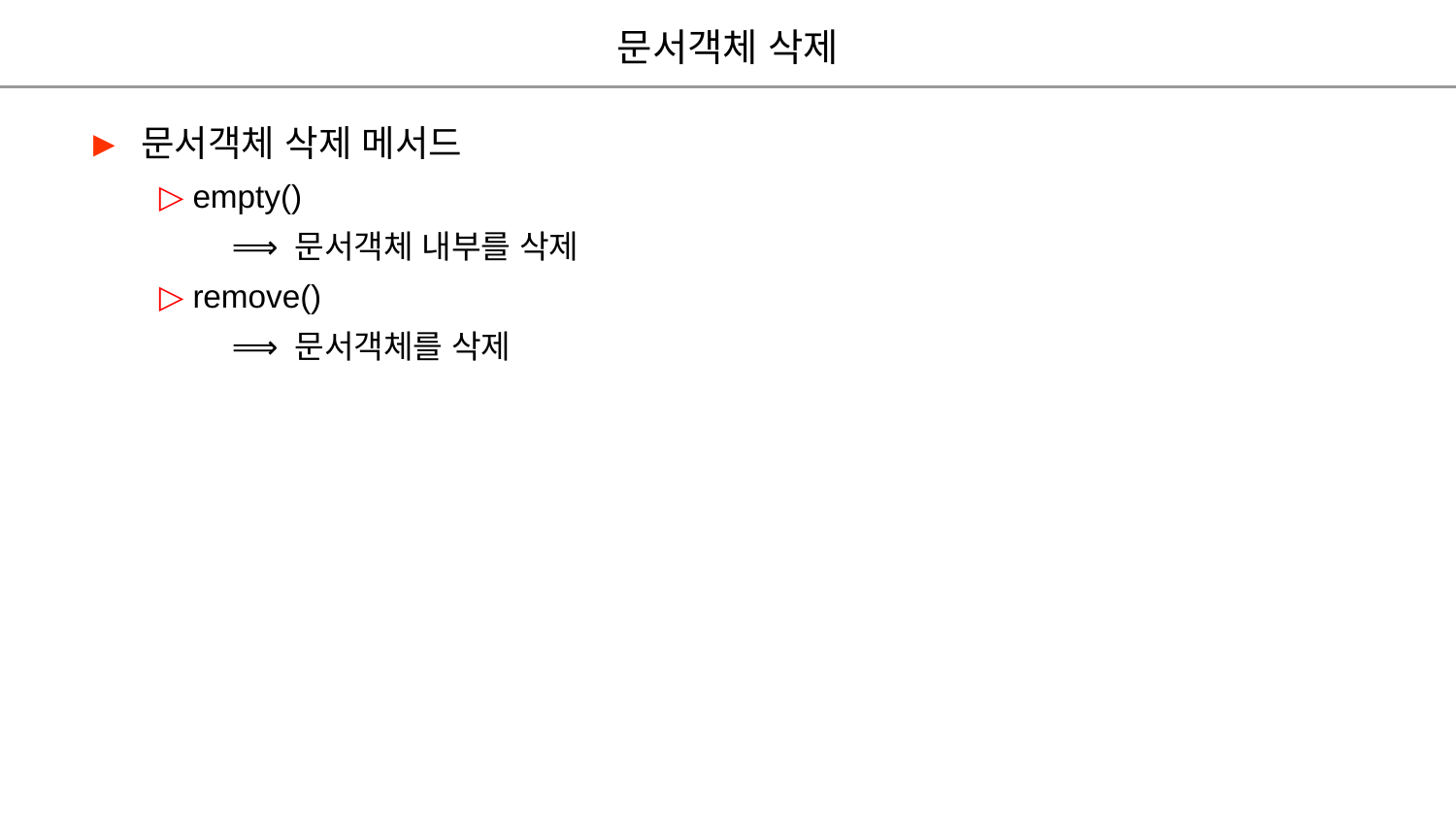

문서객체 삭제
► 문서객체 삭제 메서드
▷ empty()
⟹ 문서객체 내부를 삭제
▷ remove()
⟹ 문서객체를 삭제